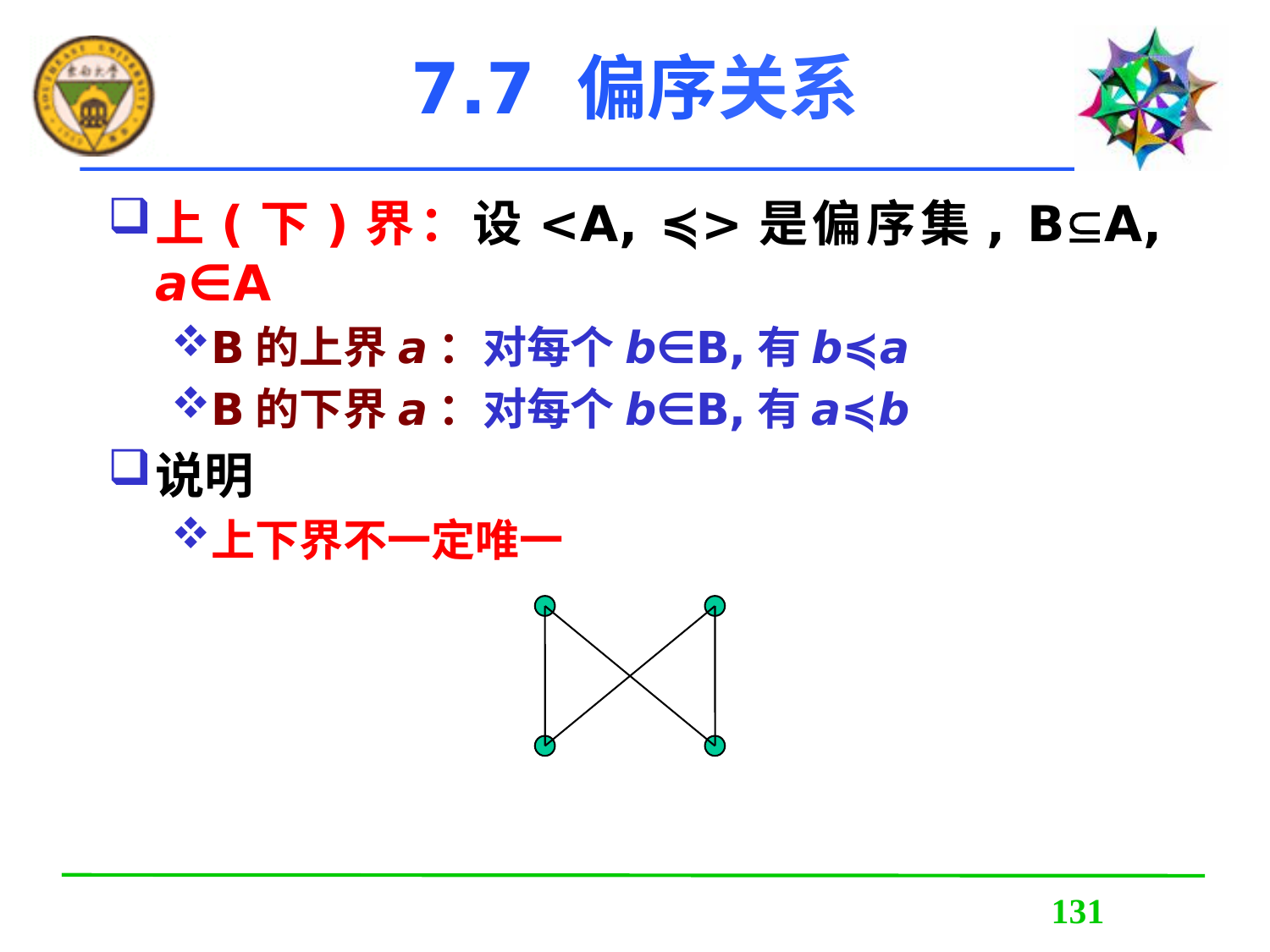

# 7.7 偏序关系
上(下)界：设<A, ≼>是偏序集, B⊆A, a∈A
B的上界a：对每个b∈B,有b≼a
B的下界a：对每个b∈B,有a≼b
说明
上下界不一定唯一